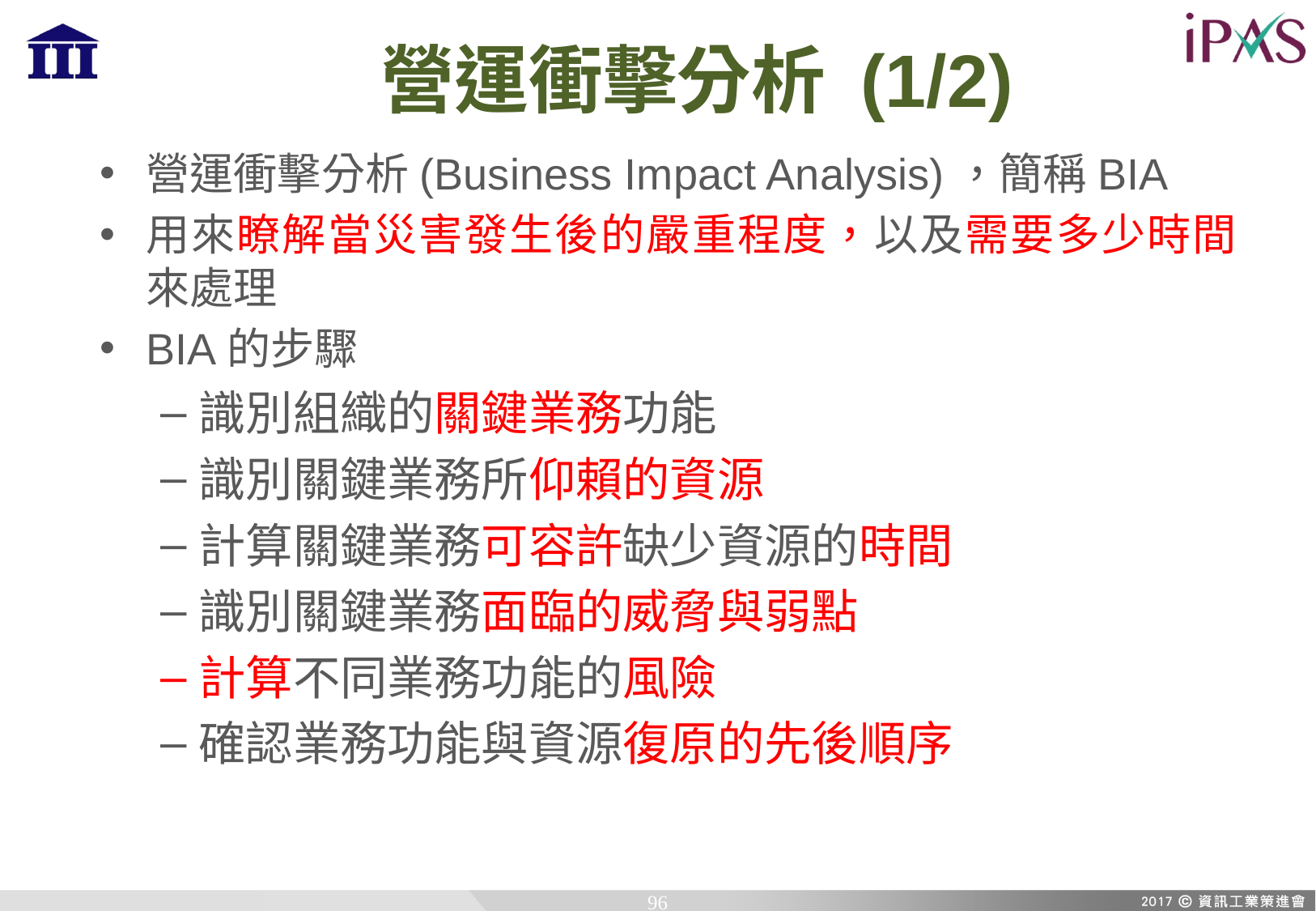

# 營運衝擊分析 (1/2)
營運衝擊分析(Business Impact Analysis)，簡稱BIA
用來瞭解當災害發生後的嚴重程度，以及需要多少時間來處理
BIA的步驟
識別組織的關鍵業務功能
識別關鍵業務所仰賴的資源
計算關鍵業務可容許缺少資源的時間
識別關鍵業務面臨的威脅與弱點
計算不同業務功能的風險
確認業務功能與資源復原的先後順序
96